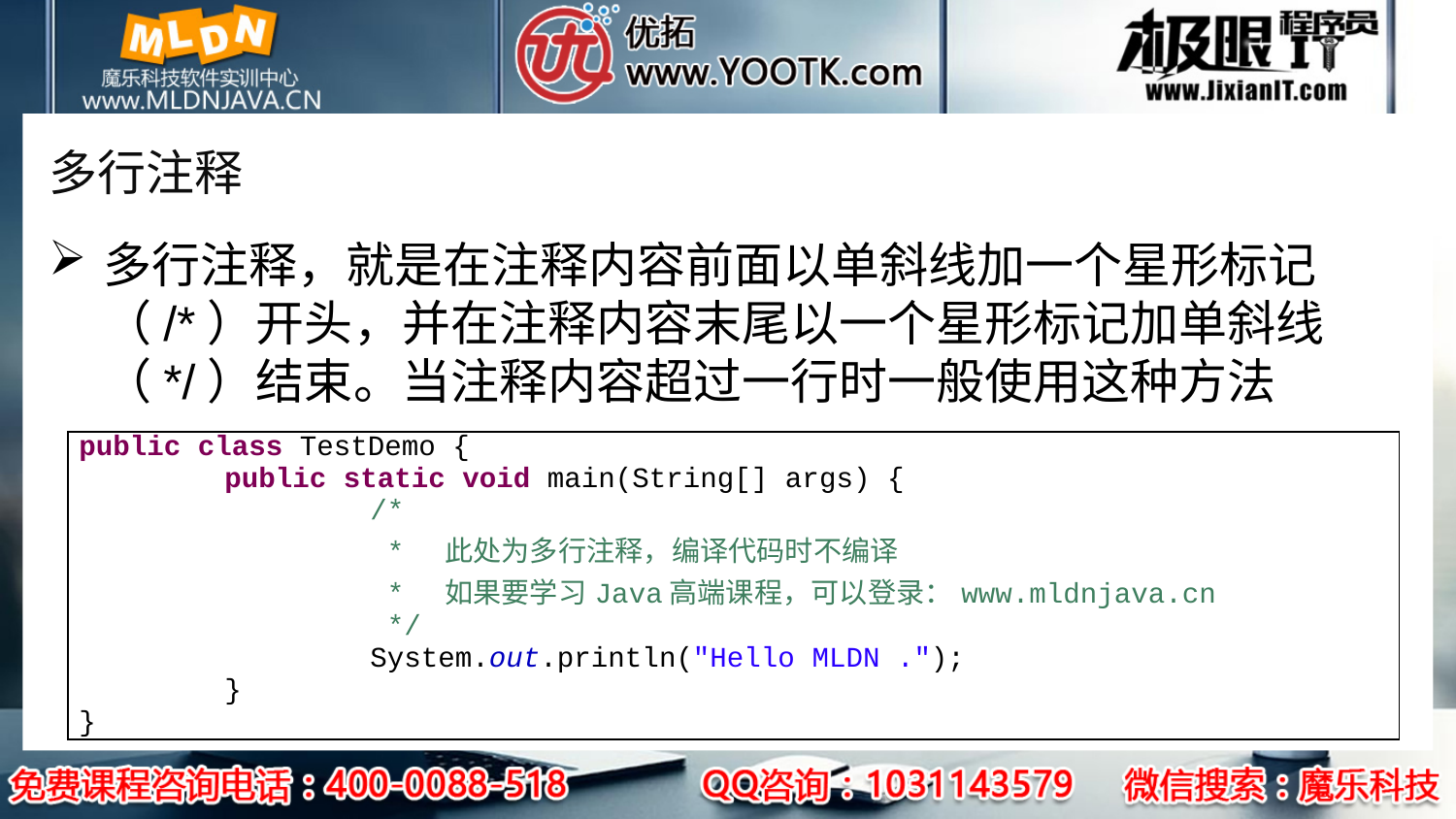

# 多行注释
多行注释，就是在注释内容前面以单斜线加一个星形标记（/*）开头，并在注释内容末尾以一个星形标记加单斜线（*/）结束。当注释内容超过一行时一般使用这种方法
| public class TestDemo { public static void main(String[] args) { /\* \* 此处为多行注释，编译代码时不编译 \* 如果要学习Java高端课程，可以登录：www.mldnjava.cn \*/ System.out.println("Hello MLDN ."); } } |
| --- |